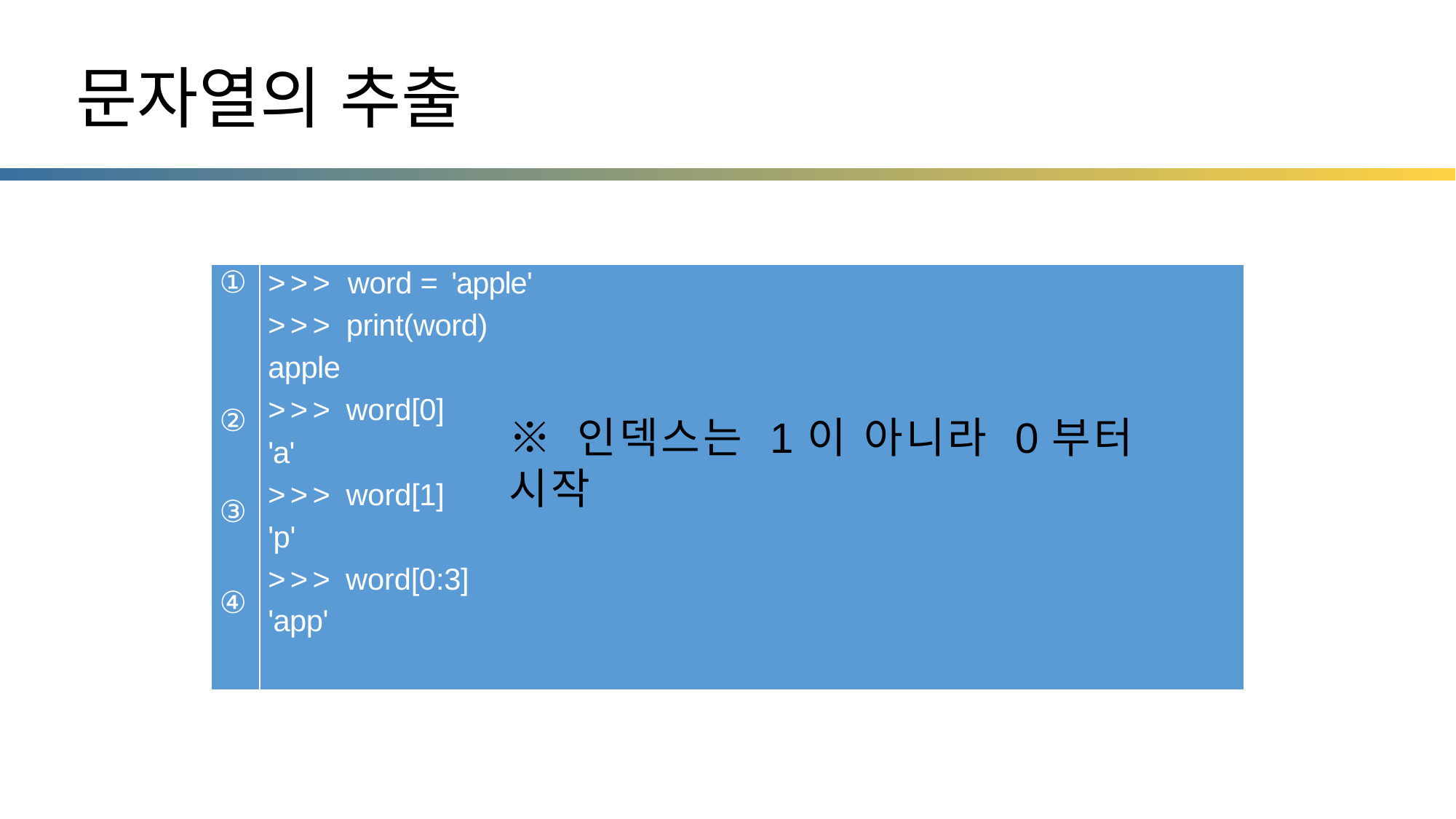

# 문자열의 추출
| ① ② ③ ④ | >>> word = 'apple' >>> print(word) apple >>> word[0] 'a' >>> word[1] 'p' >>> word[0:3] 'app' |
| --- | --- |
※ 인덱스는 1이 아니라 0부터 시작